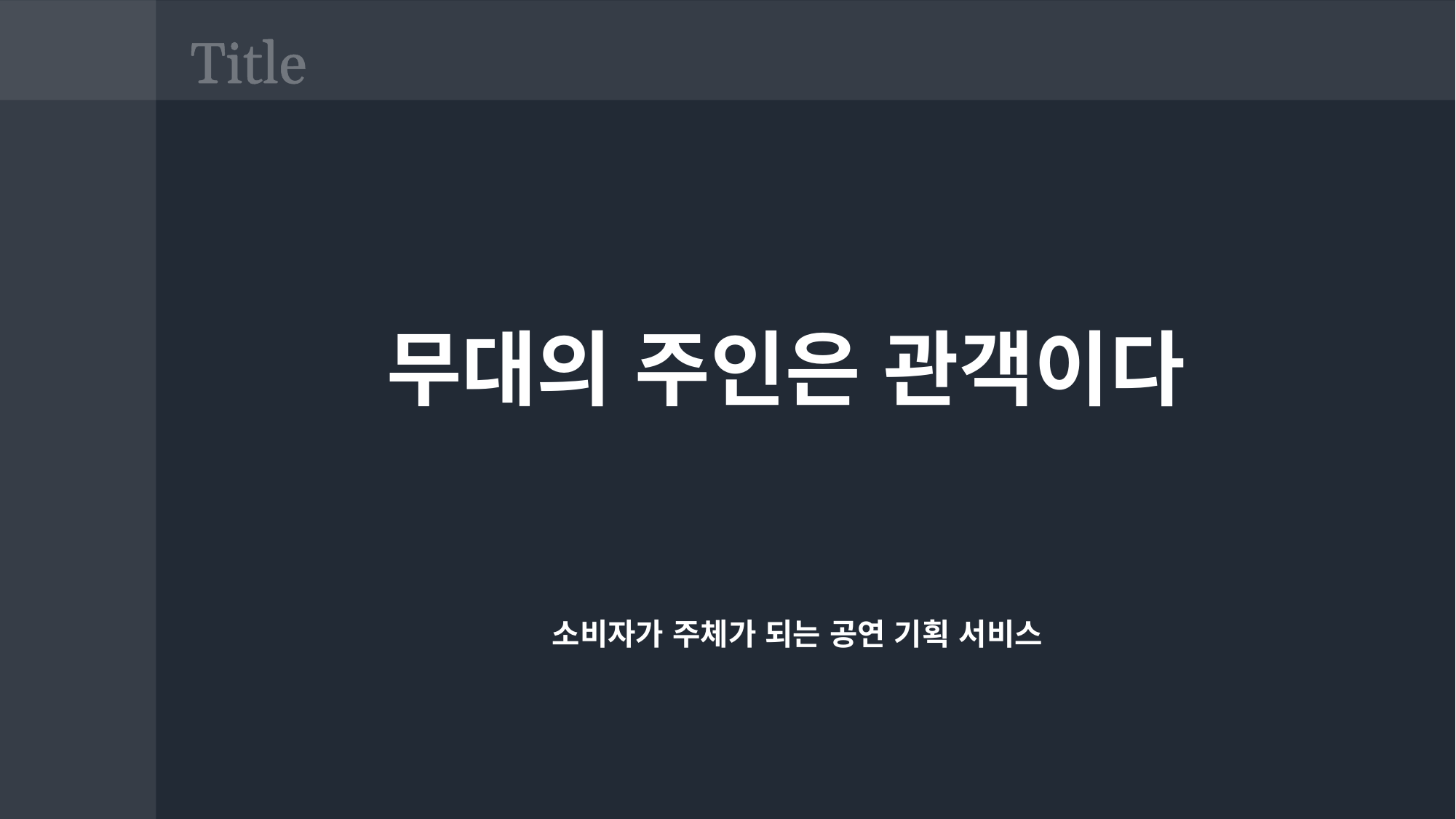

Title

무대의 주인은 관객이다

소비자가 주체가 되는 공연 기획 서비스